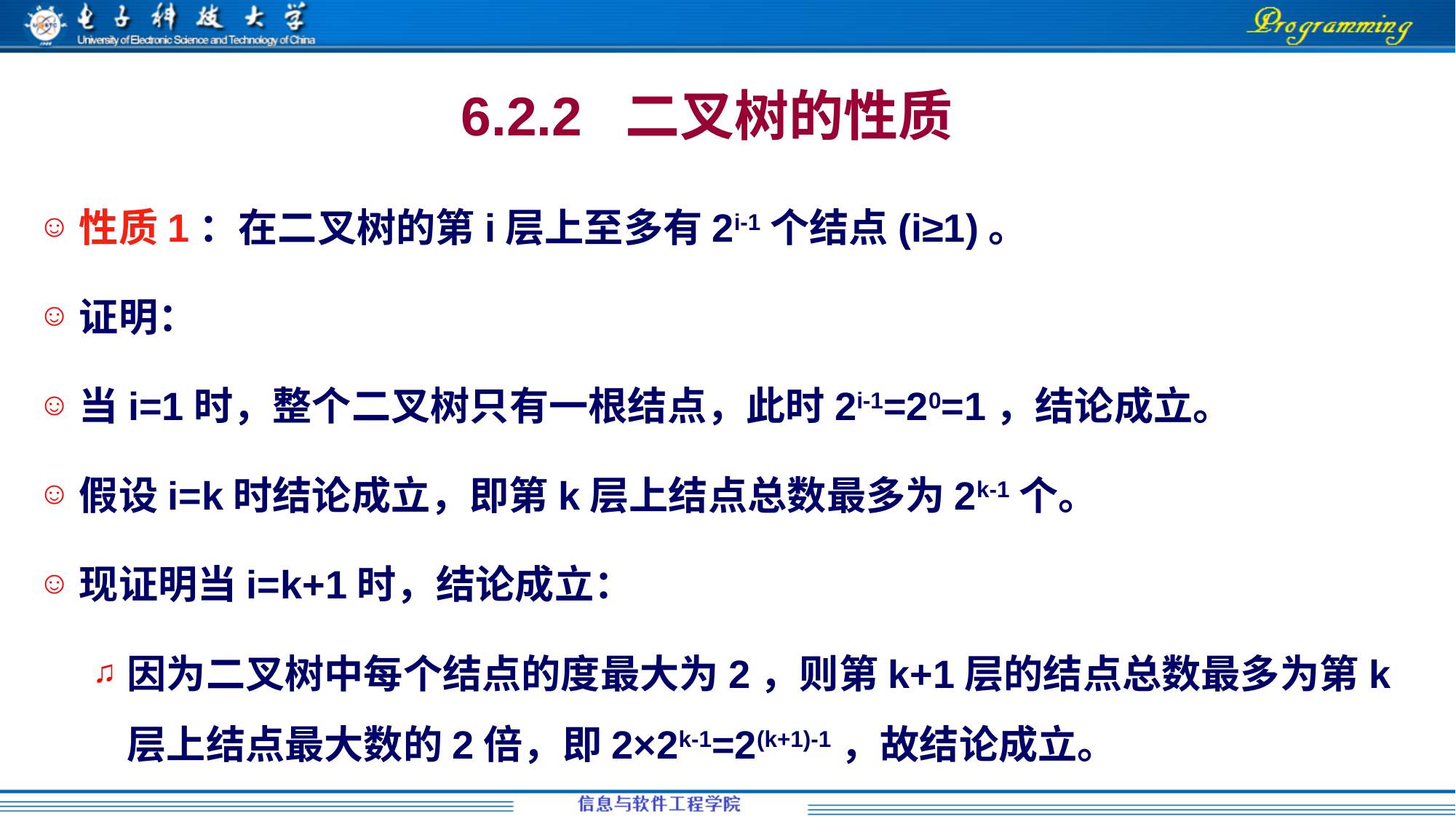

# 6.2.2  二叉树的性质
性质1：在二叉树的第i层上至多有2i-1个结点(i≥1)。
证明：
当i=1时，整个二叉树只有一根结点，此时2i-1=20=1，结论成立。
假设i=k时结论成立，即第k层上结点总数最多为2k-1个。
现证明当i=k+1时，结论成立：
因为二叉树中每个结点的度最大为2，则第k+1层的结点总数最多为第k层上结点最大数的2倍，即2×2k-1=2(k+1)-1，故结论成立。